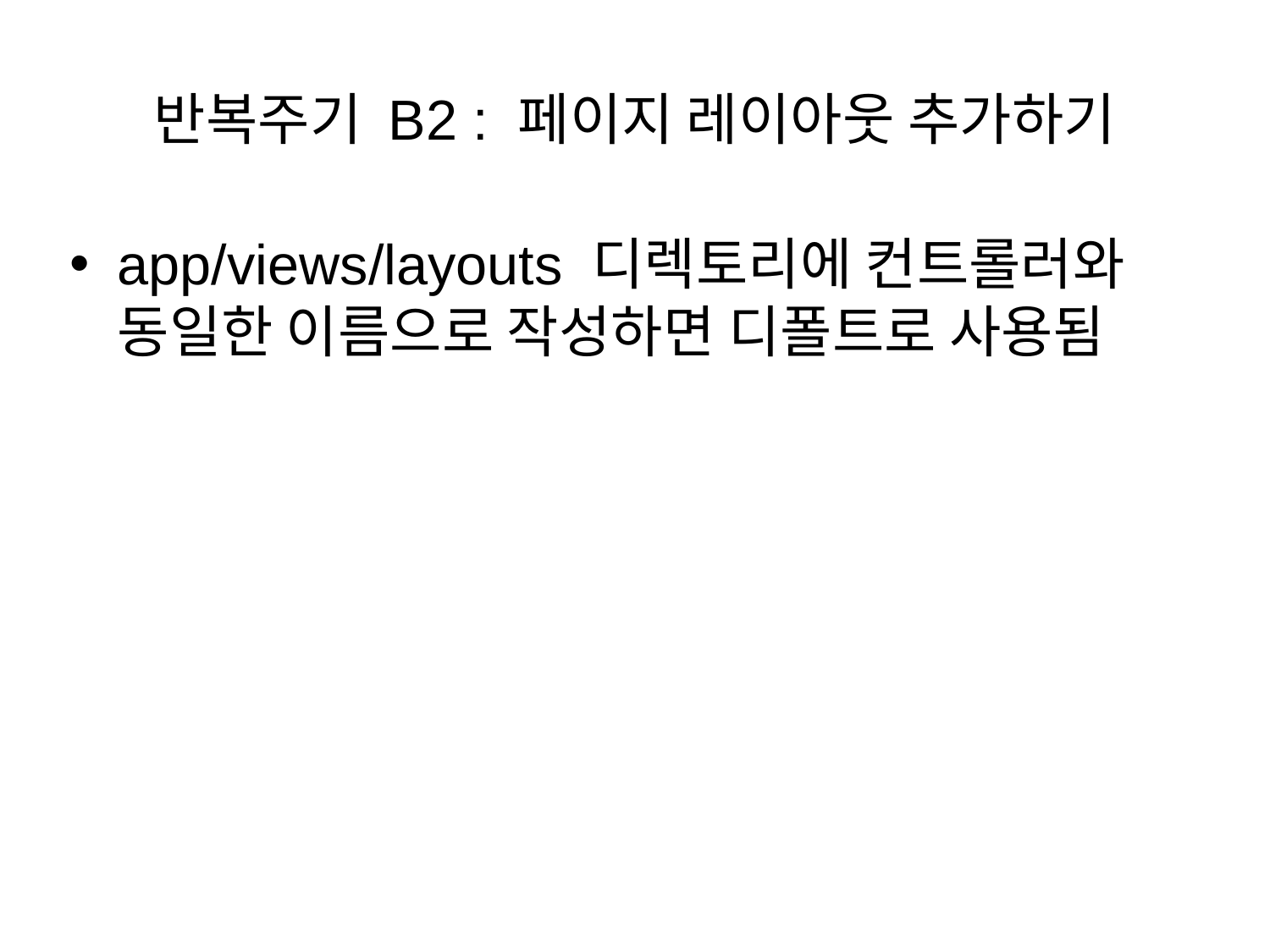

# 반복주기 B2 : 페이지 레이아웃 추가하기
app/views/layouts 디렉토리에 컨트롤러와 동일한 이름으로 작성하면 디폴트로 사용됨